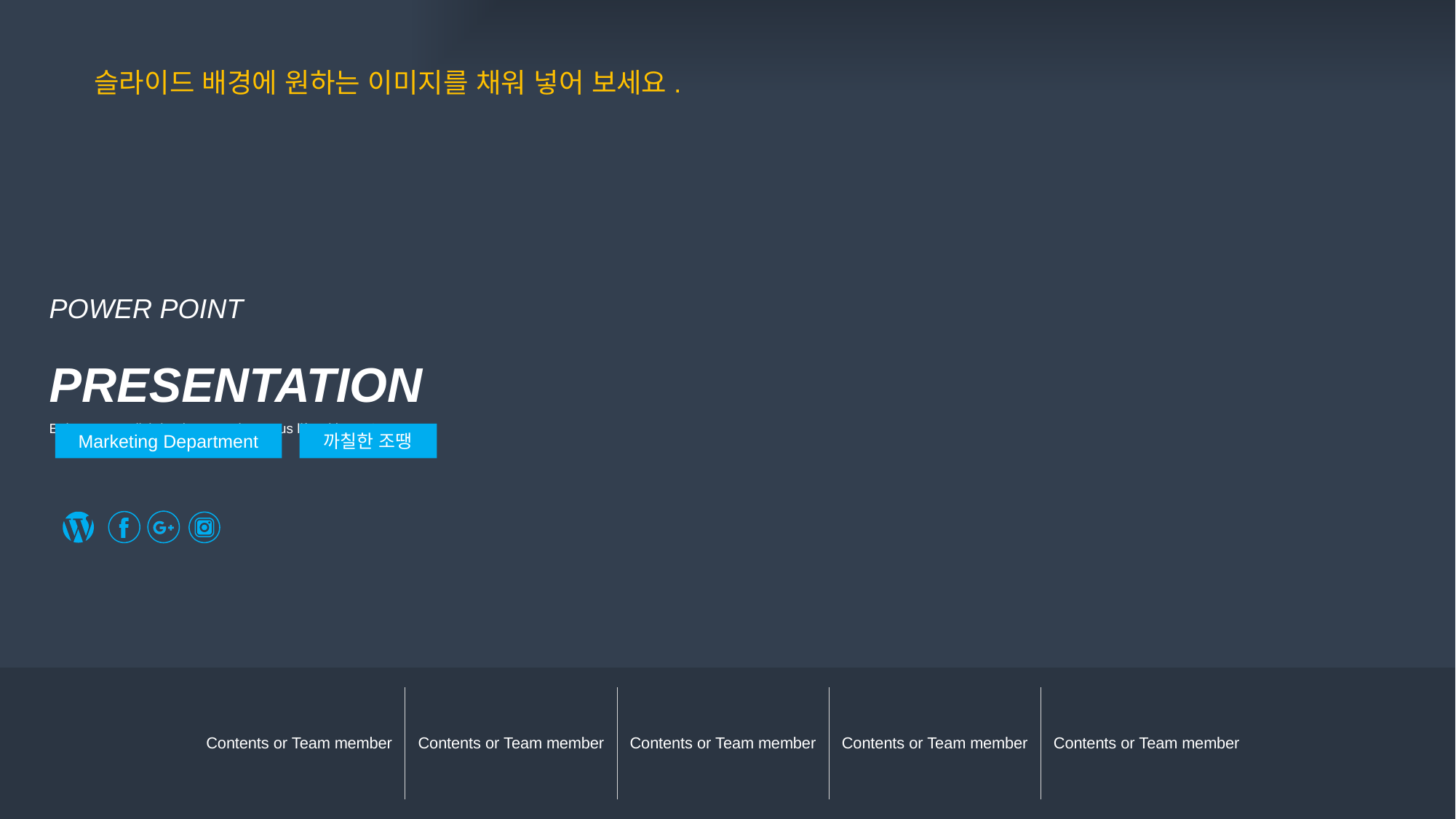

슬라이드 배경에 원하는 이미지를 채워 넣어 보세요.
POWER POINT PRESENTATION
Enjoy your stylish business and campus life with BIZCAM
Marketing Department
까칠한 조땡

| Contents or Team member | Contents or Team member | Contents or Team member | Contents or Team member | Contents or Team member |
| --- | --- | --- | --- | --- |